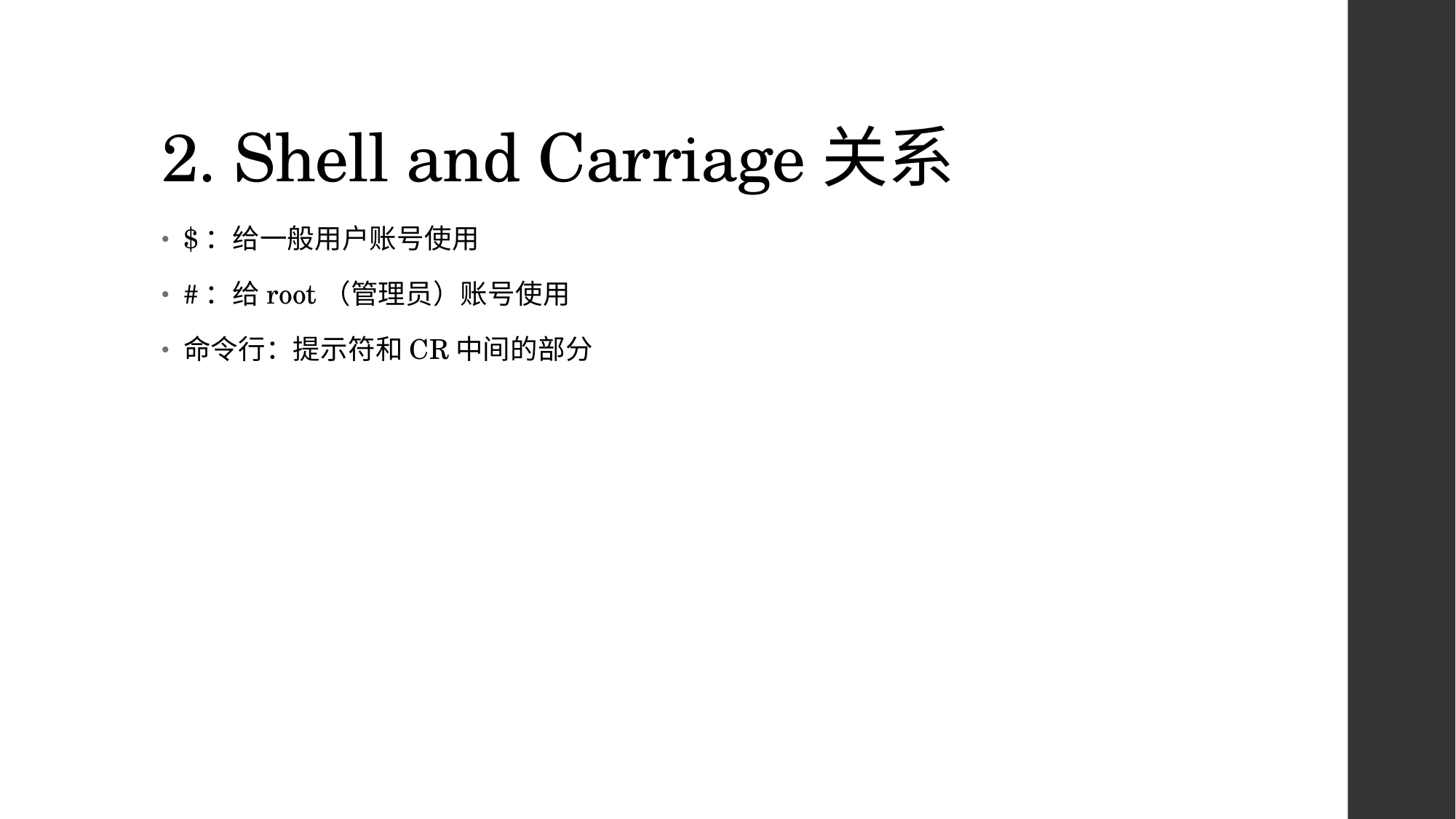

# 2. Shell and Carriage关系
$：给一般用户账号使用
#：给root（管理员）账号使用
命令行：提示符和CR中间的部分